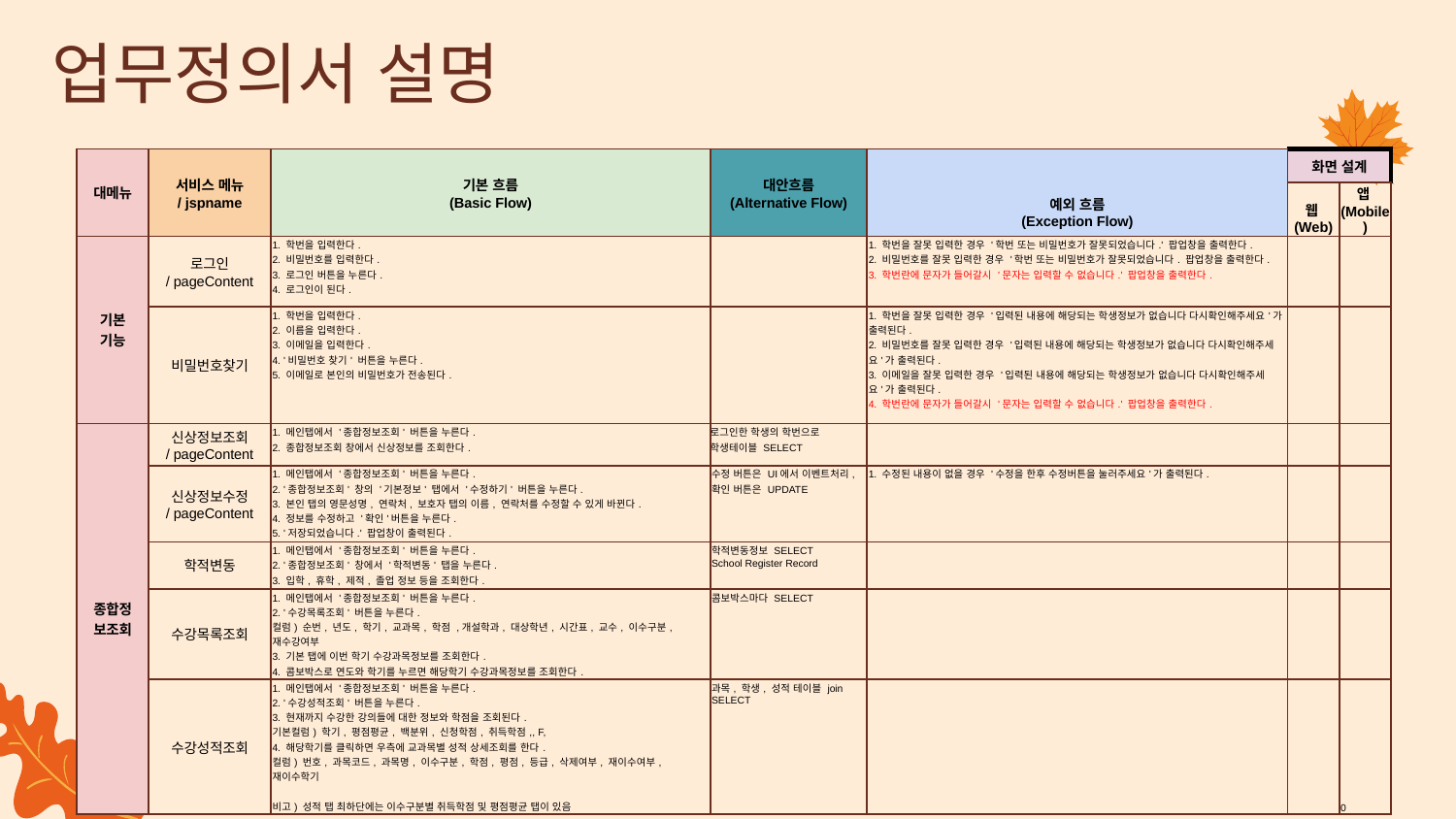

# 업무정의서 설명
| 대메뉴 | 서비스 메뉴 / jspname | 기본 흐름 (Basic Flow) | 대안흐름 (Alternative Flow) | 예외 흐름 (Exception Flow) | 화면 설계 |  |
| --- | --- | --- | --- | --- | --- | --- |
|  |  |  |  |  | 웹(Web) | 앱(Mobile) |
| 기본 기능 | 로그인 / pageContent | 1. 학번을 입력한다. 2. 비밀번호를 입력한다. 3. 로그인 버튼을 누른다. 4. 로그인이 된다. |  | 1. 학번을 잘못 입력한 경우 '학번 또는 비밀번호가 잘못되었습니다.' 팝업창을 출력한다. 2. 비밀번호를 잘못 입력한 경우 '학번 또는 비밀번호가 잘못되었습니다. 팝업창을 출력한다. 3. 학번란에 문자가 들어갈시 '문자는 입력할 수 없습니다.' 팝업창을 출력한다. |  |  |
|  | 비밀번호찾기 | 1. 학번을 입력한다. 2. 이름을 입력한다. 3. 이메일을 입력한다. 4. '비밀번호 찾기' 버튼을 누른다. 5. 이메일로 본인의 비밀번호가 전송된다. |  | 1. 학번을 잘못 입력한 경우 '입력된 내용에 해당되는 학생정보가 없습니다 다시확인해주세요'가 출력된다. 2. 비밀번호를 잘못 입력한 경우 '입력된 내용에 해당되는 학생정보가 없습니다 다시확인해주세요'가 출력된다. 3. 이메일을 잘못 입력한 경우 '입력된 내용에 해당되는 학생정보가 없습니다 다시확인해주세요'가 출력된다. 4. 학번란에 문자가 들어갈시 '문자는 입력할 수 없습니다.' 팝업창을 출력한다. |  |  |
| 종합정보조회 | 신상정보조회 / pageContent | 1. 메인탭에서 '종합정보조회' 버튼을 누른다. 2. 종합정보조회 창에서 신상정보를 조회한다. | 로그인한 학생의 학번으로 학생테이블 SELECT |  |  |  |
|  | 신상정보수정 / pageContent | 1. 메인탭에서 '종합정보조회' 버튼을 누른다. 2. '종합정보조회' 창의 '기본정보' 탭에서 '수정하기' 버튼을 누른다. 3. 본인 탭의 영문성명, 연락처, 보호자 탭의 이름, 연락처를 수정할 수 있게 바뀐다. 4. 정보를 수정하고 '확인'버튼을 누른다. 5. '저장되었습니다.' 팝업창이 출력된다. | 수정 버튼은 UI에서 이벤트처리, 확인 버튼은 UPDATE | 1. 수정된 내용이 없을 경우 '수정을 한후 수정버튼을 눌러주세요'가 출력된다. |  |  |
|  | 학적변동 | 1. 메인탭에서 '종합정보조회' 버튼을 누른다. 2. '종합정보조회' 창에서 '학적변동' 탭을 누른다. 3. 입학, 휴학, 제적, 졸업 정보 등을 조회한다. | 학적변동정보 SELECT School Register Record |  |  |  |
|  | 수강목록조회 | 1. 메인탭에서 '종합정보조회' 버튼을 누른다. 2. '수강목록조회' 버튼을 누른다. 컬럼) 순번, 년도, 학기, 교과목, 학점 ,개설학과, 대상학년, 시간표, 교수, 이수구분, 재수강여부 3. 기본 탭에 이번 학기 수강과목정보를 조회한다. 4. 콤보박스로 연도와 학기를 누르면 해당학기 수강과목정보를 조회한다. | 콤보박스마다 SELECT |  |  |  |
|  | 수강성적조회 | 1. 메인탭에서 '종합정보조회' 버튼을 누른다. 2. '수강성적조회' 버튼을 누른다. 3. 현재까지 수강한 강의들에 대한 정보와 학점을 조회된다. 기본컬럼) 학기, 평점평균, 백분위, 신청학점, 취득학점,, F, 4. 해당학기를 클릭하면 우측에 교과목별 성적 상세조회를 한다. 컬럼) 번호, 과목코드, 과목명, 이수구분, 학점, 평점, 등급, 삭제여부, 재이수여부, 재이수학기 비고) 성적 탭 최하단에는 이수구분별 취득학점 및 평점평균 탭이 있음 | 과목, 학생, 성적 테이블 join SELECT |  |  | 0 |